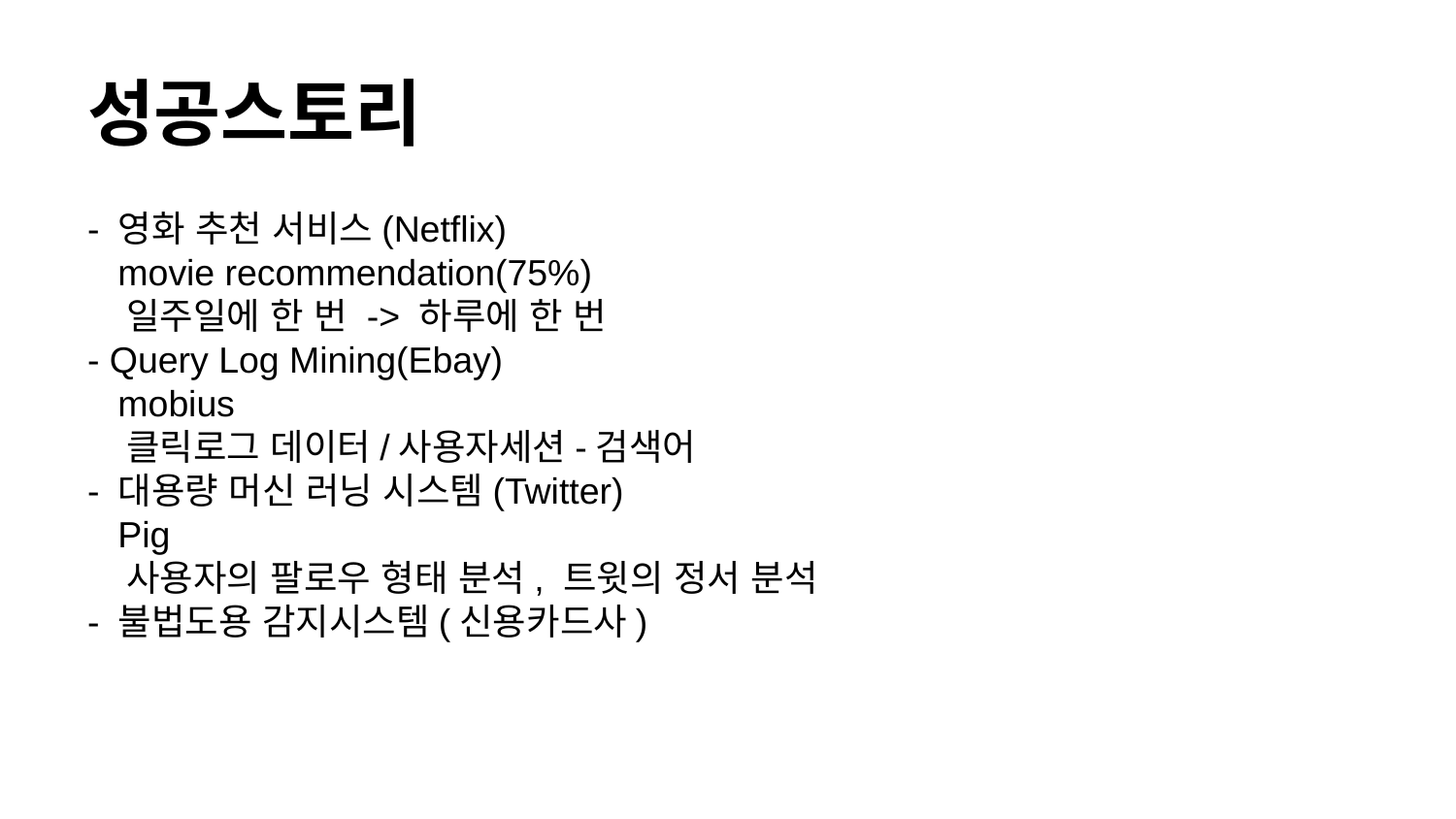

# 성공스토리
- 영화 추천 서비스(Netflix)
   movie recommendation(75%)
   일주일에 한 번 -> 하루에 한 번
- Query Log Mining(Ebay)
   mobius
   클릭로그 데이터/사용자세션-검색어
- 대용량 머신 러닝 시스템(Twitter)
   Pig
   사용자의 팔로우 형태 분석, 트윗의 정서 분석
- 불법도용 감지시스템(신용카드사)